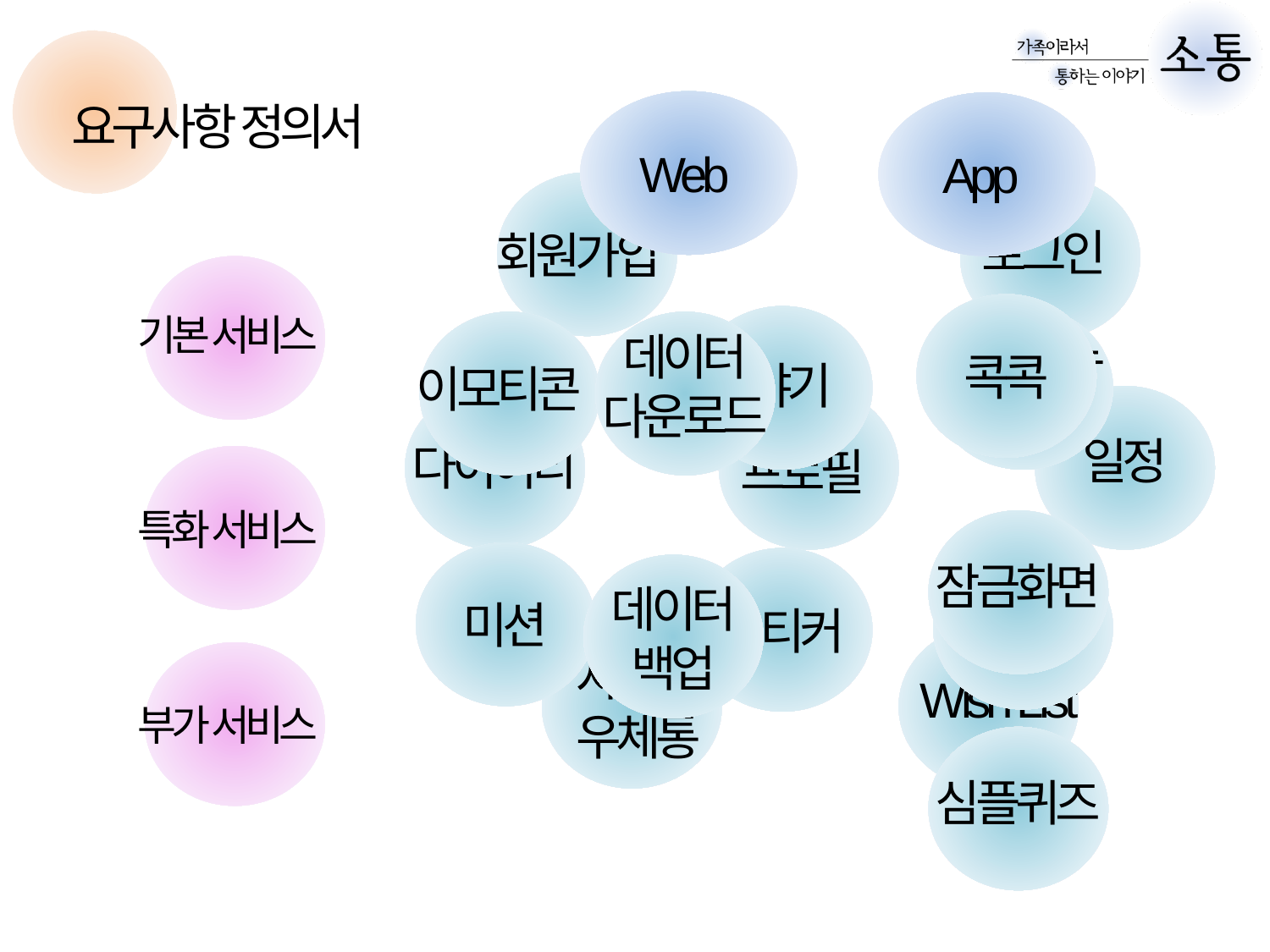

요구사항 정의서

Web

App

회원가입

로그인

콕콕
기본 서비스

이야기

저녁메뉴
공유

이모티콘

데이터
다운로드

다이어리

프로필

일정

특화 서비스

잠금화면

미션

추억

스티커

데이터
백업

사랑의
우체통

Wish List

부가 서비스

심플퀴즈